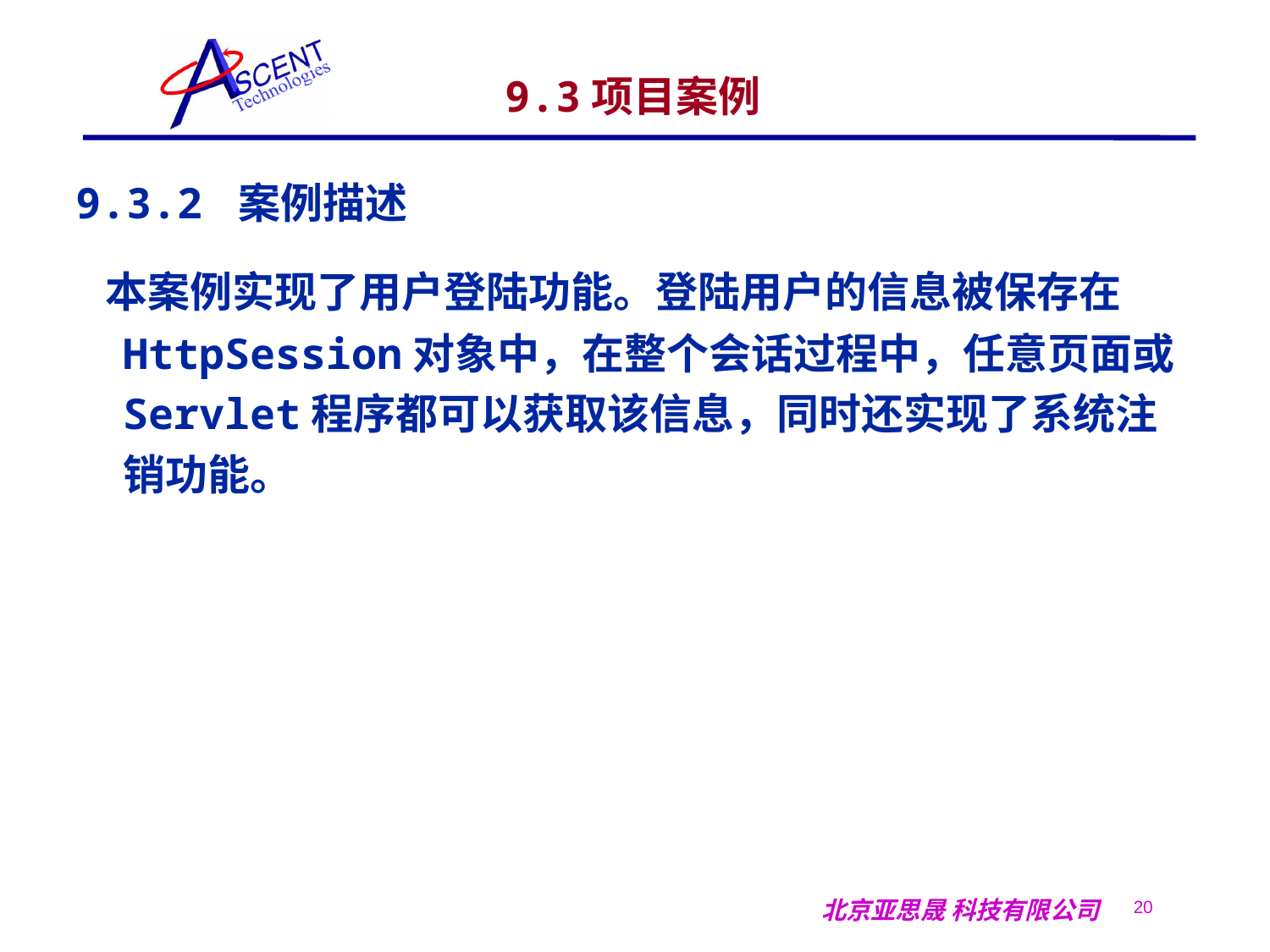

# 9.3项目案例
9.3.2 案例描述
  本案例实现了用户登陆功能。登陆用户的信息被保存在HttpSession对象中，在整个会话过程中，任意页面或Servlet程序都可以获取该信息，同时还实现了系统注销功能。